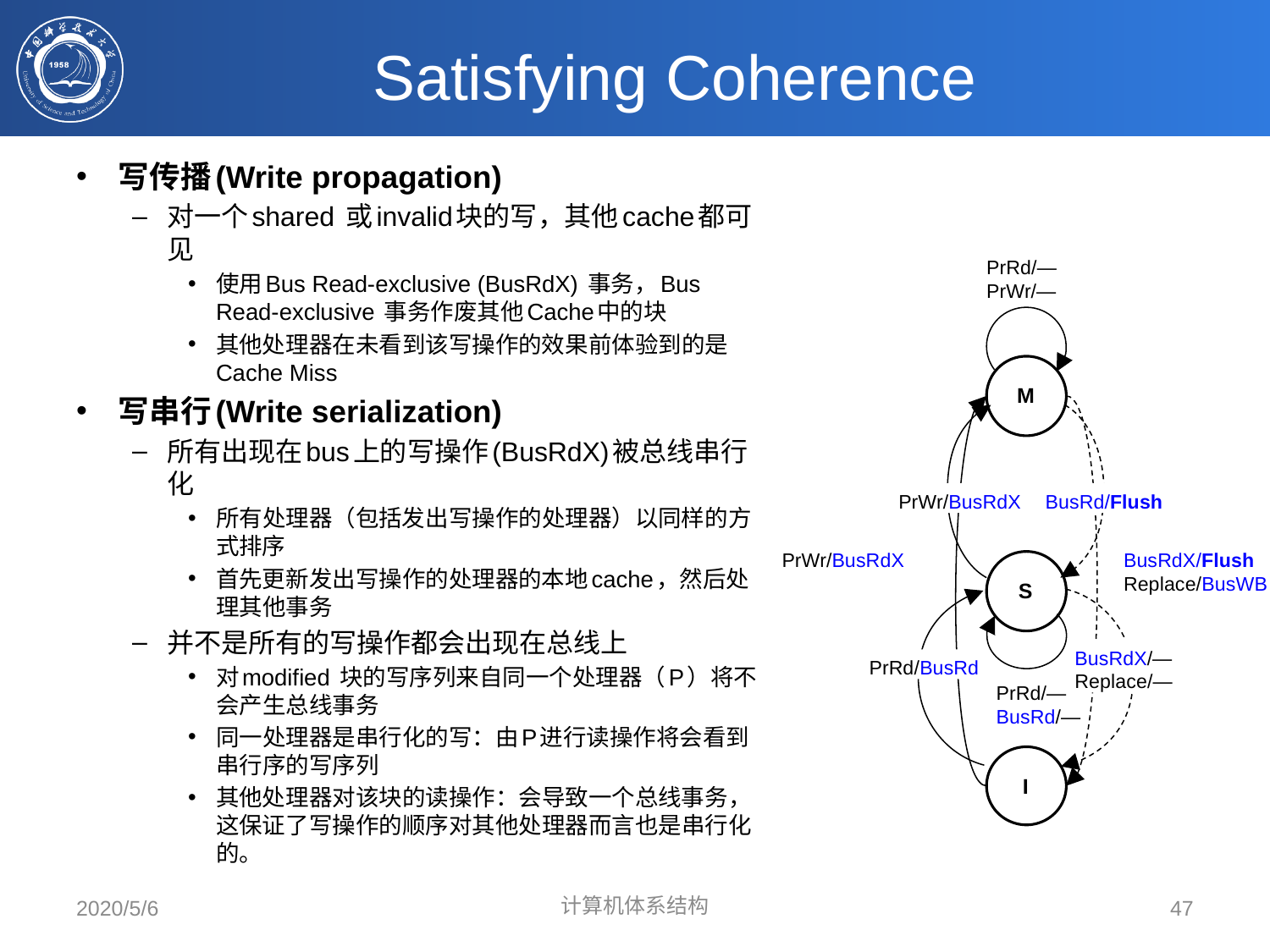

# Satisfying Coherence
写传播(Write propagation)
对一个shared 或invalid块的写，其他cache都可见
使用Bus Read-exclusive (BusRdX) 事务，Bus Read-exclusive 事务作废其他Cache中的块
其他处理器在未看到该写操作的效果前体验到的是Cache Miss
写串行(Write serialization)
所有出现在bus上的写操作(BusRdX)被总线串行化
所有处理器（包括发出写操作的处理器）以同样的方式排序
首先更新发出写操作的处理器的本地cache，然后处理其他事务
并不是所有的写操作都会出现在总线上
对modified 块的写序列来自同一个处理器（P）将不会产生总线事务
同一处理器是串行化的写：由P进行读操作将会看到串行序的写序列
其他处理器对该块的读操作：会导致一个总线事务，这保证了写操作的顺序对其他处理器而言也是串行化的。
PrRd/—
PrWr/—

M

PrWr/BusRdX
BusRd/Flush
PrWr/BusRdX
BusRdX/Flush
Replace/BusWB

S

BusRdX/—
Replace/—
PrRd/BusRd
PrRd/—
BusRd/—

I
2020/5/6
计算机体系结构
47